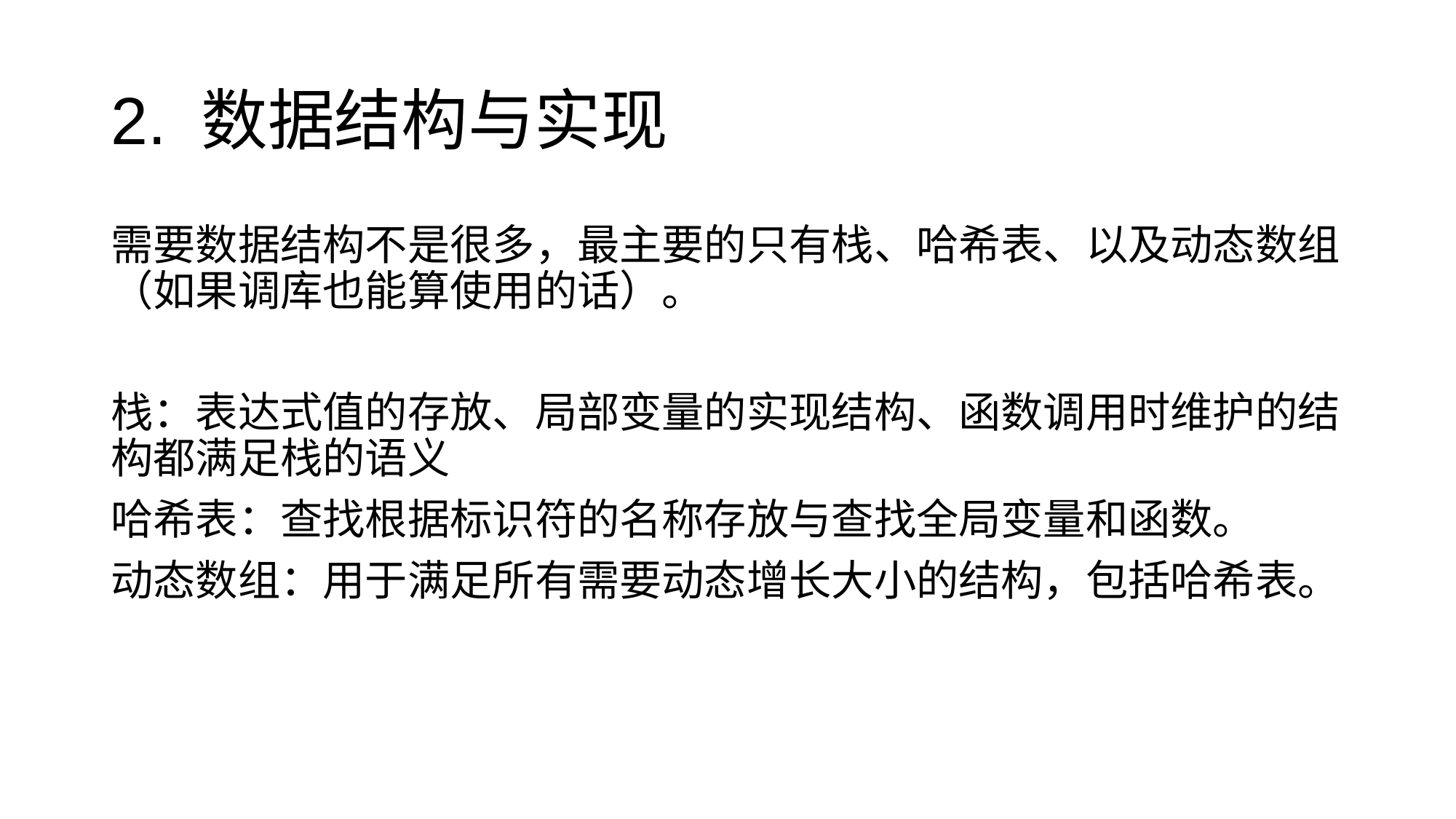

# 2. 数据结构与实现
需要数据结构不是很多，最主要的只有栈、哈希表、以及动态数组（如果调库也能算使用的话）。

栈：表达式值的存放、局部变量的实现结构、函数调用时维护的结构都满足栈的语义
哈希表：查找根据标识符的名称存放与查找全局变量和函数。
动态数组：用于满足所有需要动态增长大小的结构，包括哈希表。